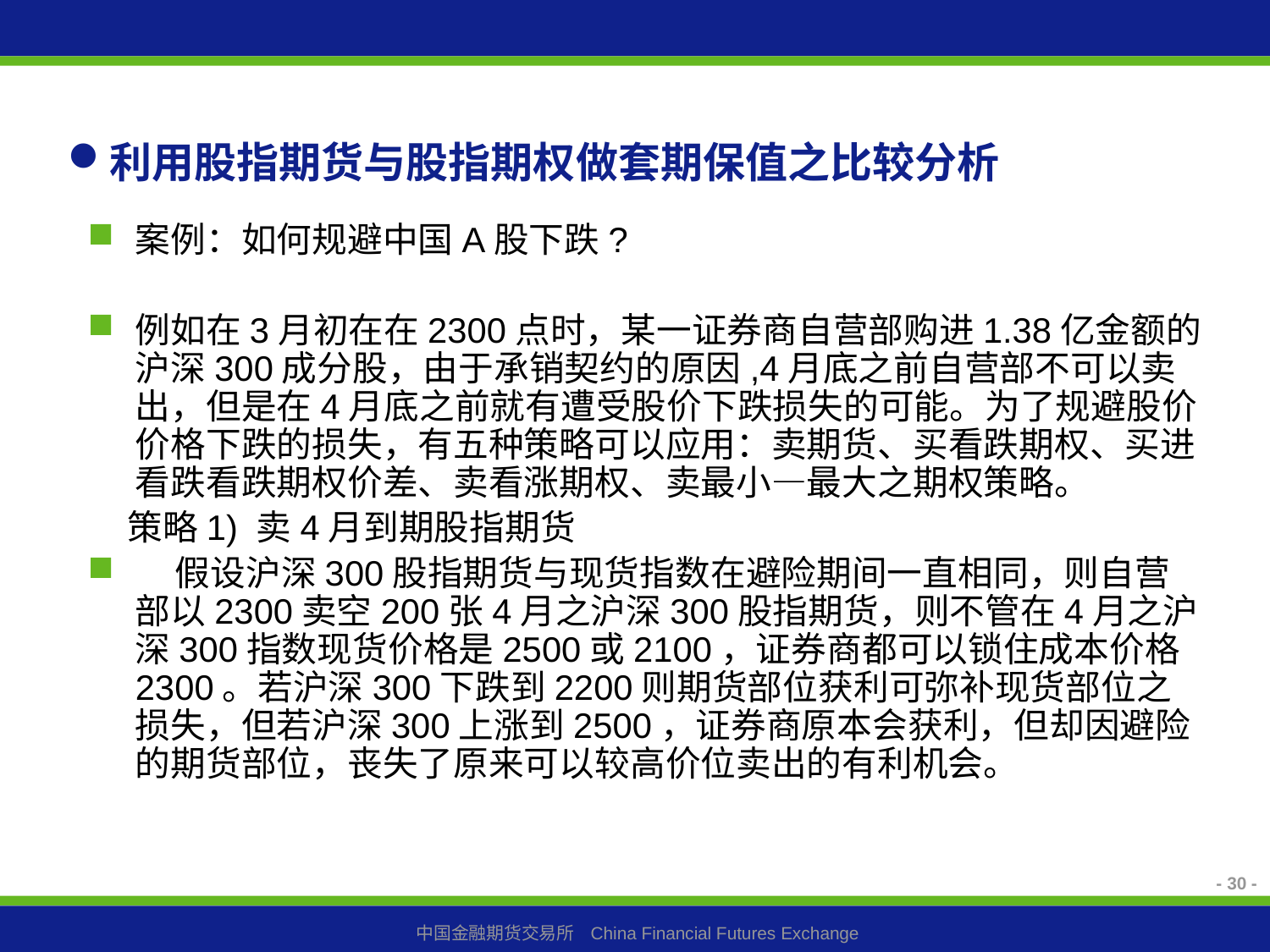

# 利用股指期货与股指期权做套期保值之比较分析
案例：如何规避中国A股下跌?

例如在3月初在在2300点时，某一证券商自营部购进1.38亿金额的沪深300成分股，由于承销契约的原因,4月底之前自营部不可以卖出，但是在4月底之前就有遭受股价下跌损失的可能。为了规避股价价格下跌的损失，有五种策略可以应用：卖期货、买看跌期权、买进看跌看跌期权价差、卖看涨期权、卖最小—最大之期权策略。
    策略1) 卖4月到期股指期货
    假设沪深300股指期货与现货指数在避险期间一直相同，则自营部以2300卖空200张4月之沪深300股指期货，则不管在4月之沪深300指数现货价格是2500或2100，证券商都可以锁住成本价格2300。若沪深300下跌到2200则期货部位获利可弥补现货部位之损失，但若沪深300上涨到2500，证券商原本会获利，但却因避险的期货部位，丧失了原来可以较高价位卖出的有利机会。
- 30 -